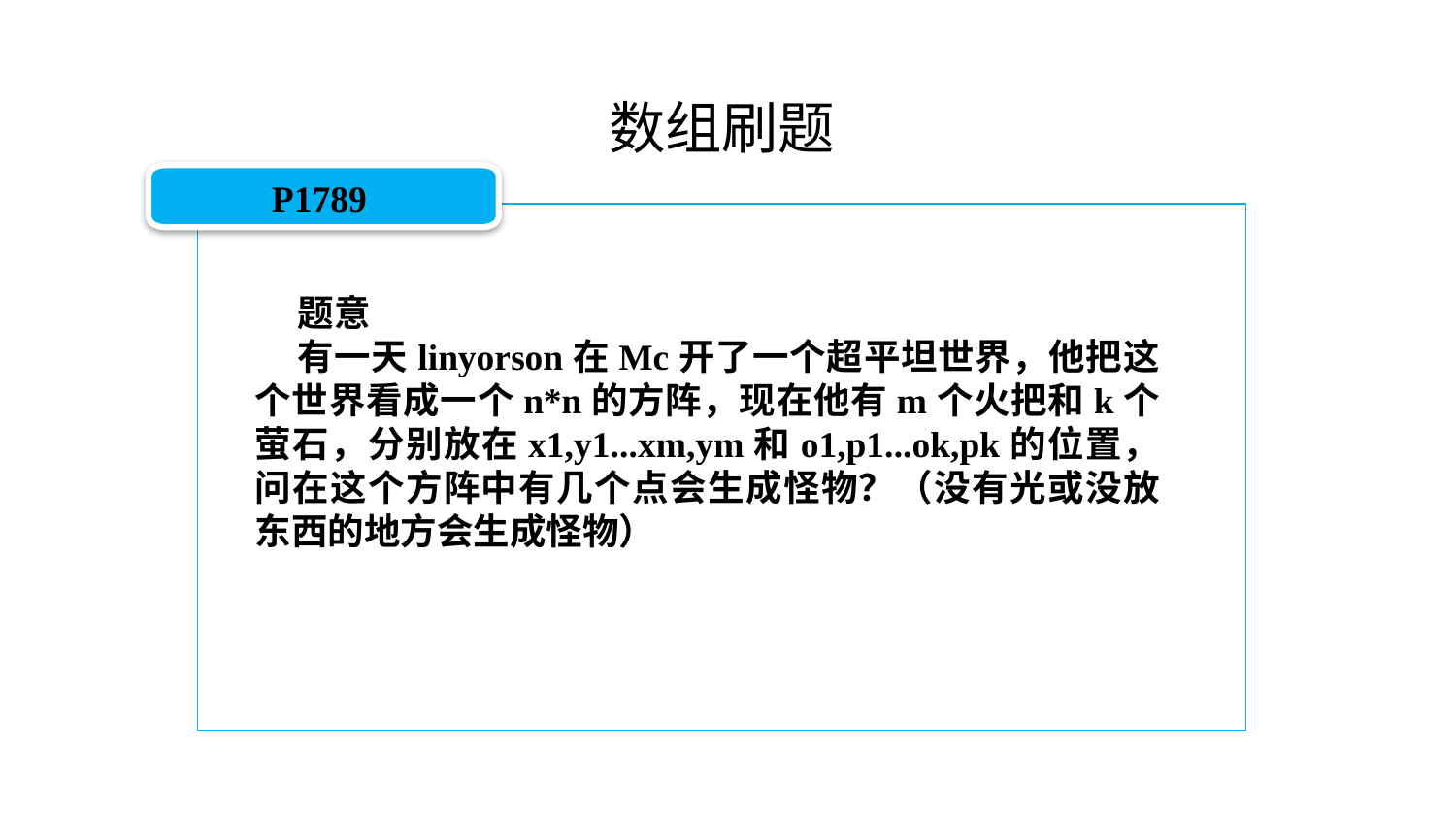

数组刷题

P1789
题意
有一天linyorson在Mc开了一个超平坦世界，他把这个世界看成一个n*n的方阵，现在他有m个火把和k个萤石，分别放在x1,y1...xm,ym和o1,p1...ok,pk的位置，问在这个方阵中有几个点会生成怪物？（没有光或没放东西的地方会生成怪物）

18